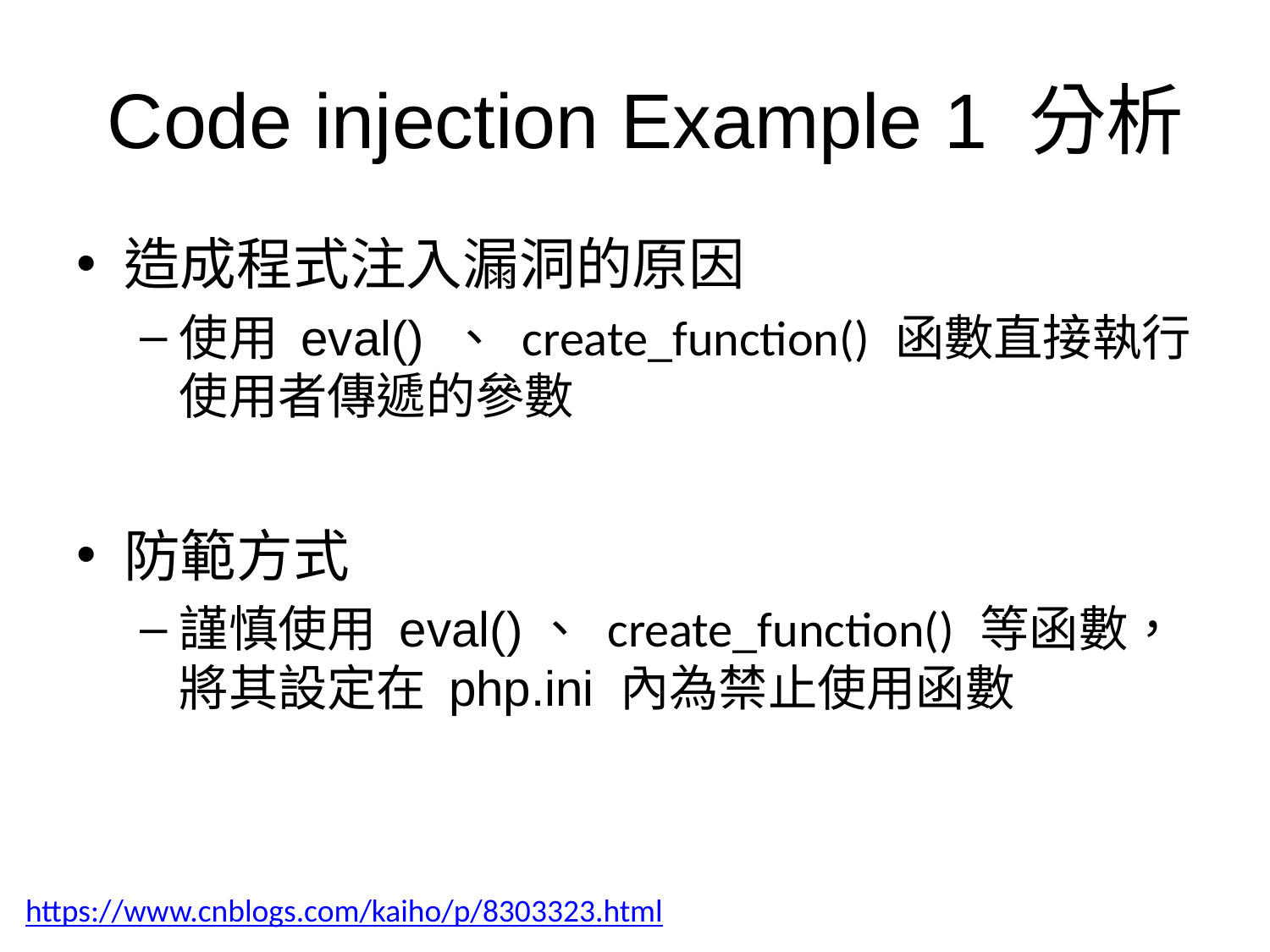

# Code injection Example 1 分析
造成程式注入漏洞的原因
使用 eval() 、 create_function() 函數直接執行使用者傳遞的參數

防範方式
謹慎使用 eval()、 create_function() 等函數，將其設定在 php.ini 內為禁止使用函數
https://www.cnblogs.com/kaiho/p/8303323.html